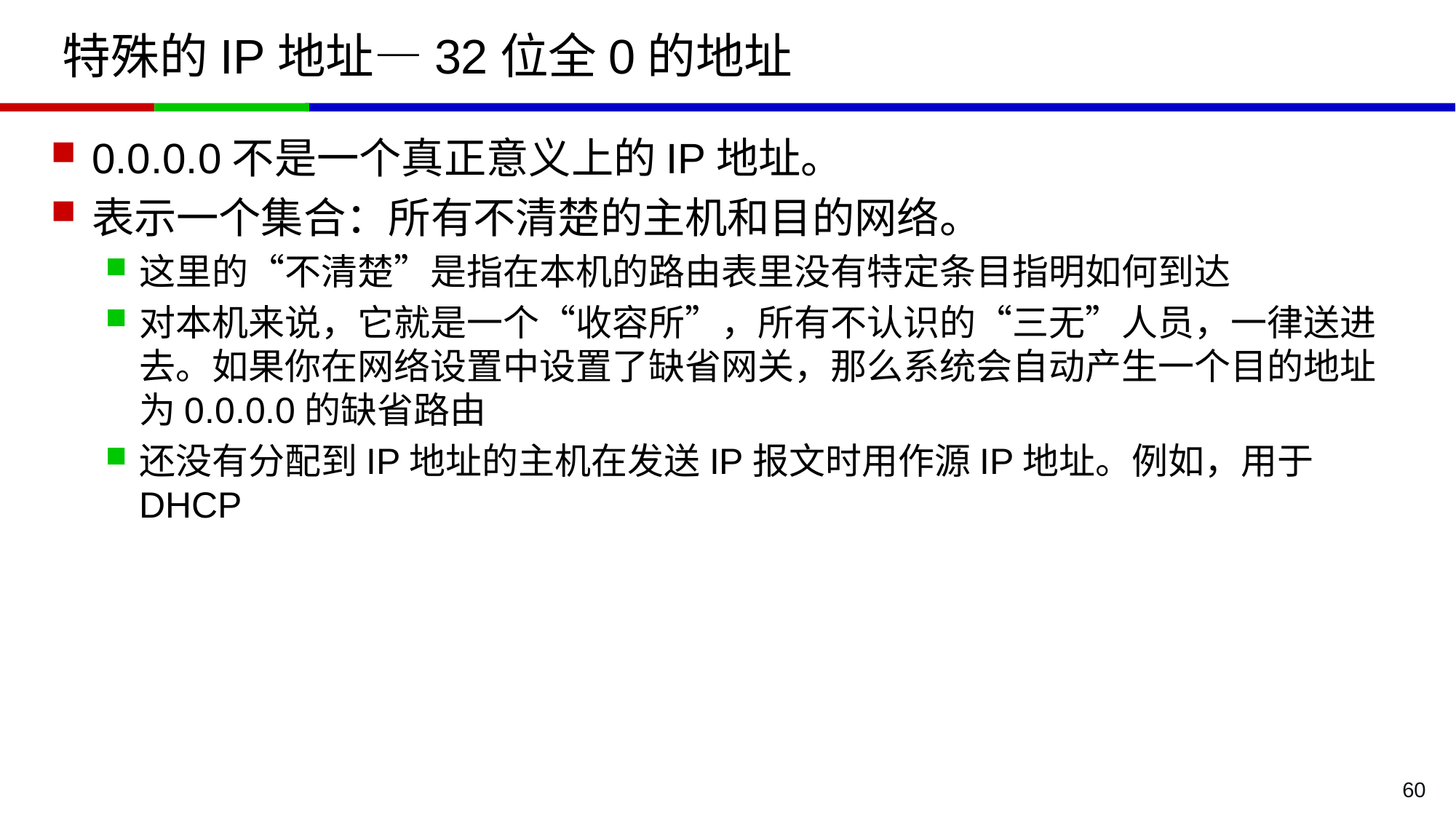

# 特殊的IP地址—32位全0的地址
0.0.0.0不是一个真正意义上的IP地址。
表示一个集合：所有不清楚的主机和目的网络。
这里的“不清楚”是指在本机的路由表里没有特定条目指明如何到达
对本机来说，它就是一个“收容所”，所有不认识的“三无”人员，一律送进去。如果你在网络设置中设置了缺省网关，那么系统会自动产生一个目的地址为0.0.0.0的缺省路由
还没有分配到IP地址的主机在发送IP报文时用作源IP地址。例如，用于DHCP
60